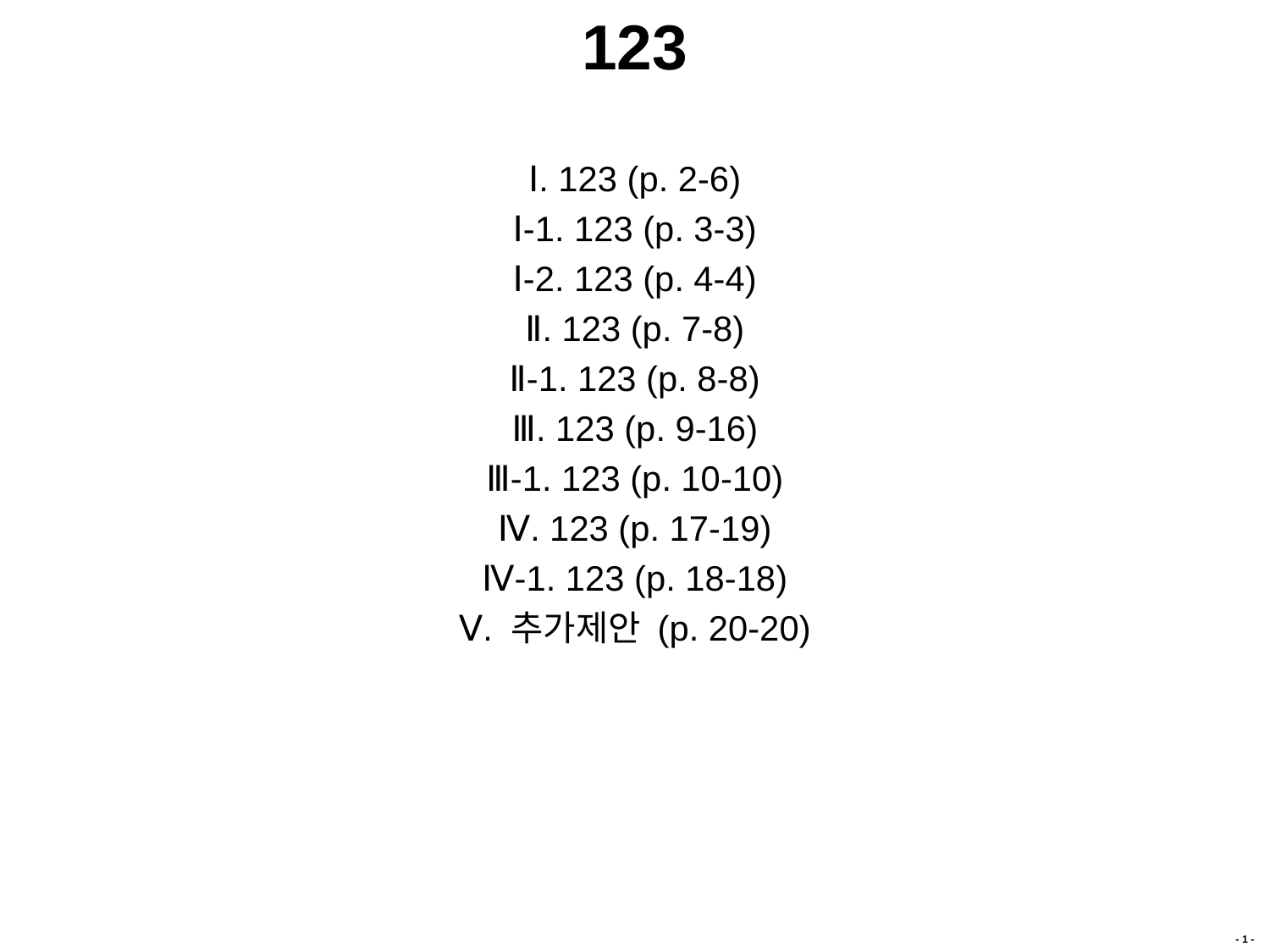

123
Ⅰ. 123 (p. 2-6)
Ⅰ-1. 123 (p. 3-3)
Ⅰ-2. 123 (p. 4-4)
Ⅱ. 123 (p. 7-8)
Ⅱ-1. 123 (p. 8-8)
Ⅲ. 123 (p. 9-16)
Ⅲ-1. 123 (p. 10-10)
Ⅳ. 123 (p. 17-19)
Ⅳ-1. 123 (p. 18-18)
Ⅴ. 추가제안 (p. 20-20)
- 1 -